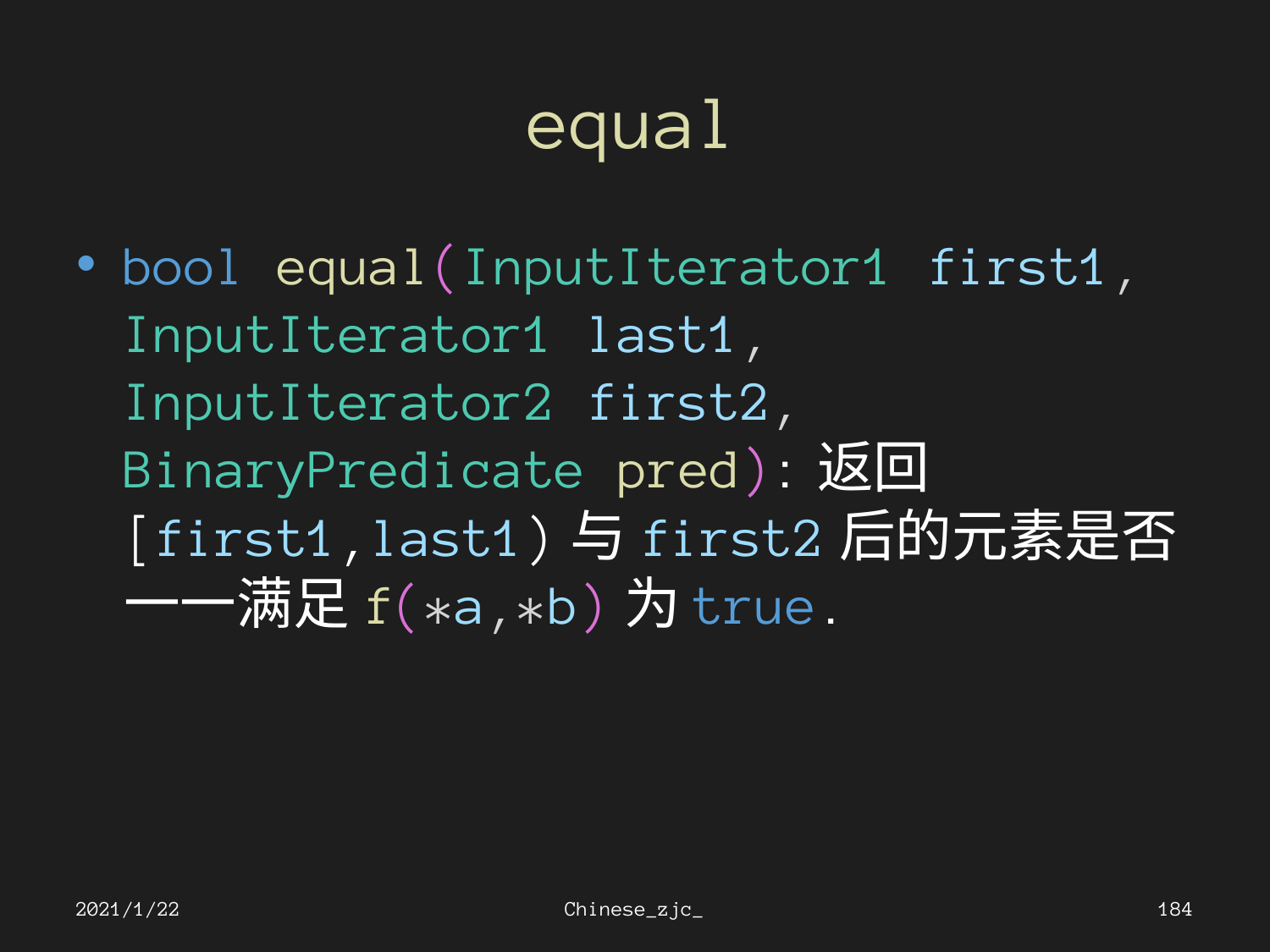

# equal
bool equal(InputIterator1 first1, InputIterator1 last1, InputIterator2 first2, BinaryPredicate pred):返回[first1,last1)与first2后的元素是否一一满足f(*a,*b)为true.
2021/1/22
Chinese_zjc_
184